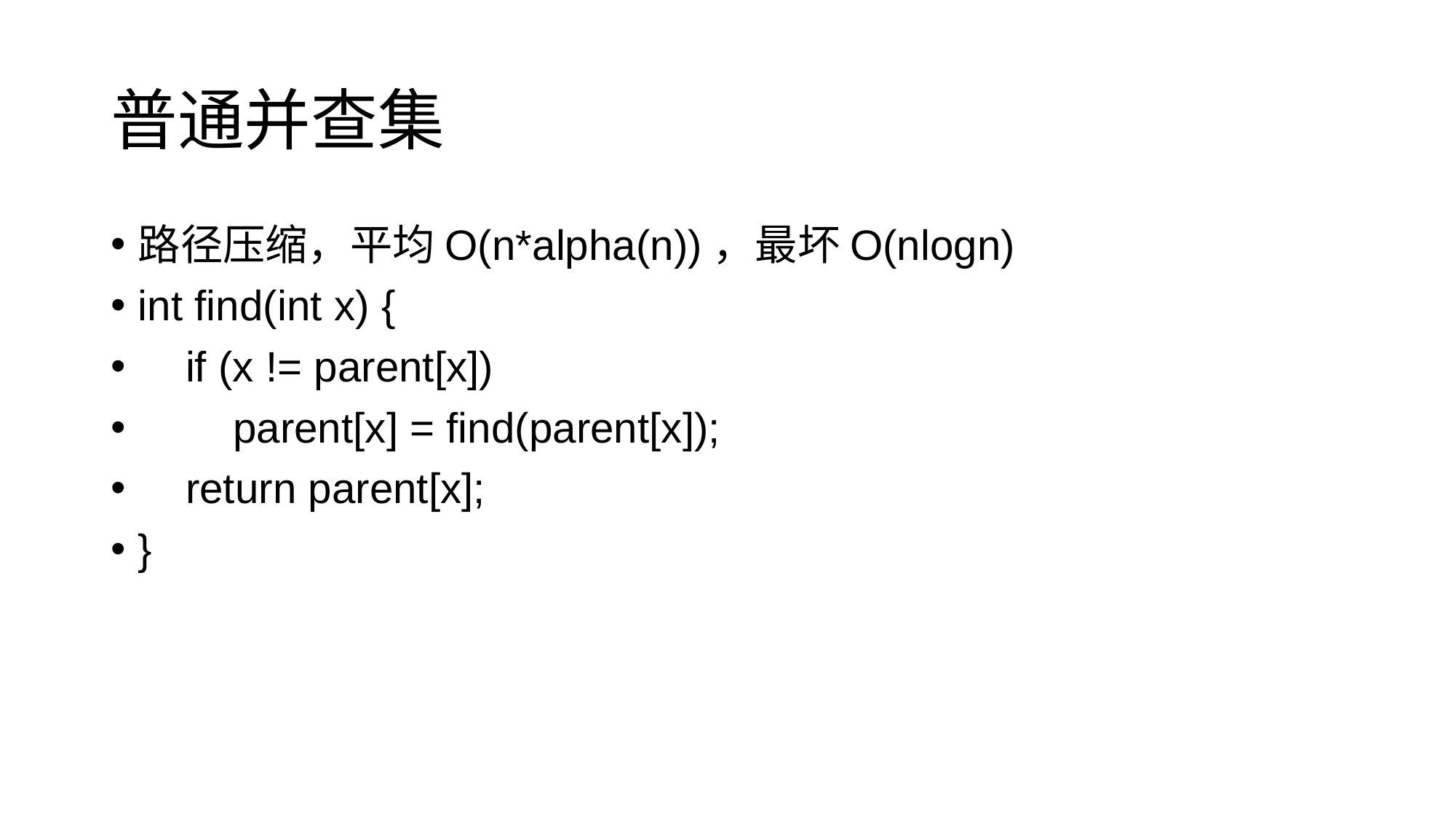

# 普通并查集
路径压缩，平均O(n*alpha(n))，最坏O(nlogn)
int find(int x) {
    if (x != parent[x])
        parent[x] = find(parent[x]);
    return parent[x];
}